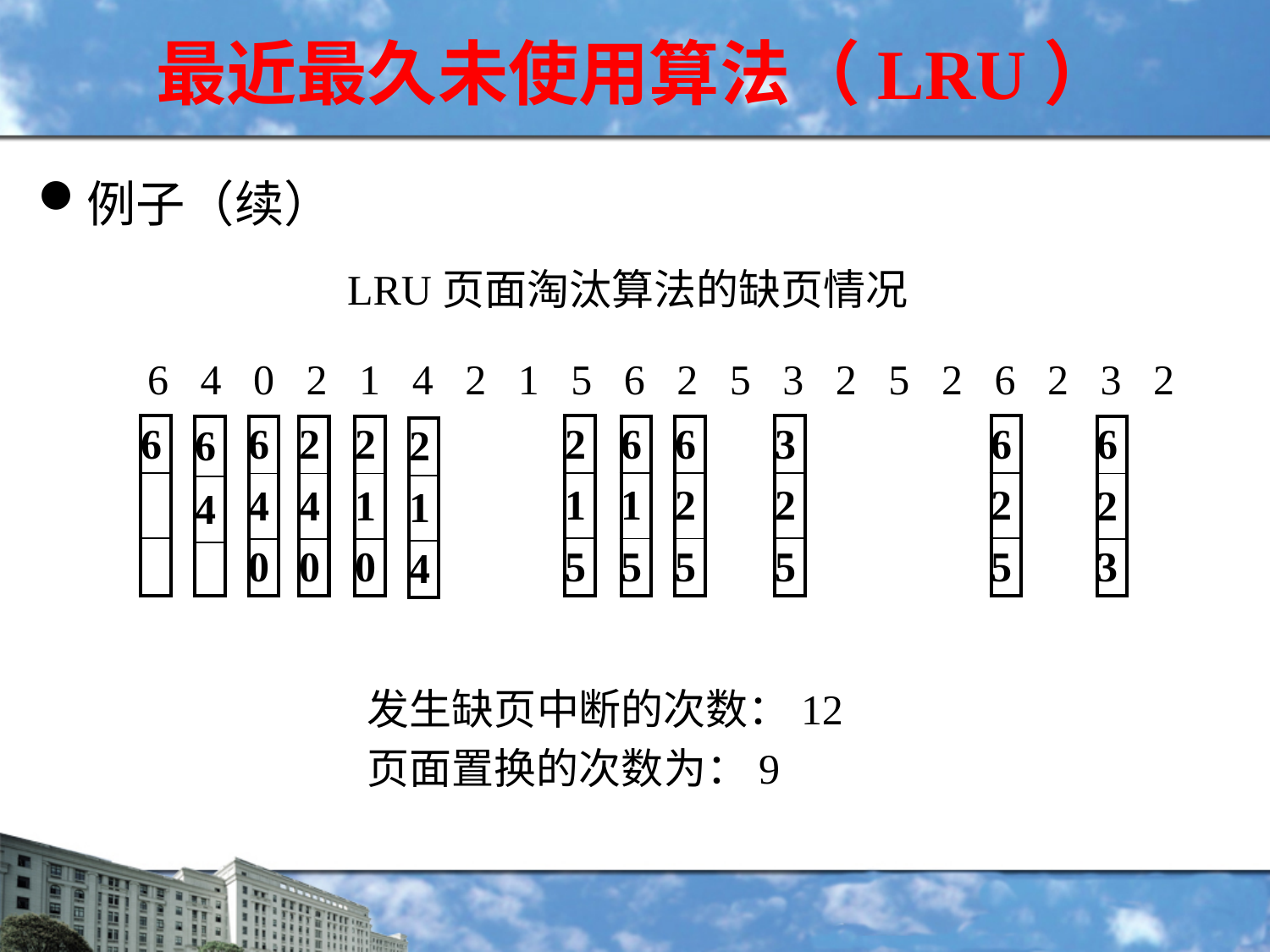

最近最久未使用算法（LRU）
例子（续）

LRU页面淘汰算法的缺页情况
6   4   0   2   1   4   2   1   5   6   2   5   3   2   5   2   6   2   3   2
| 6 |
| --- |
|  |
|  |
| 2 |
| --- |
| 1 |
| 5 |
| 3 |
| --- |
| 2 |
| 5 |
| 6 |
| --- |
| 2 |
| 5 |
| 6 |
| --- |
| 4 |
|  |
| 6 |
| --- |
| 4 |
| 0 |
| 2 |
| --- |
| 4 |
| 0 |
| 2 |
| --- |
| 1 |
| 0 |
| 6 |
| --- |
| 1 |
| 5 |
| 6 |
| --- |
| 2 |
| 5 |
| 6 |
| --- |
| 2 |
| 3 |
| 2 |
| --- |
| 1 |
| 4 |
发生缺页中断的次数：12
页面置换的次数为：9